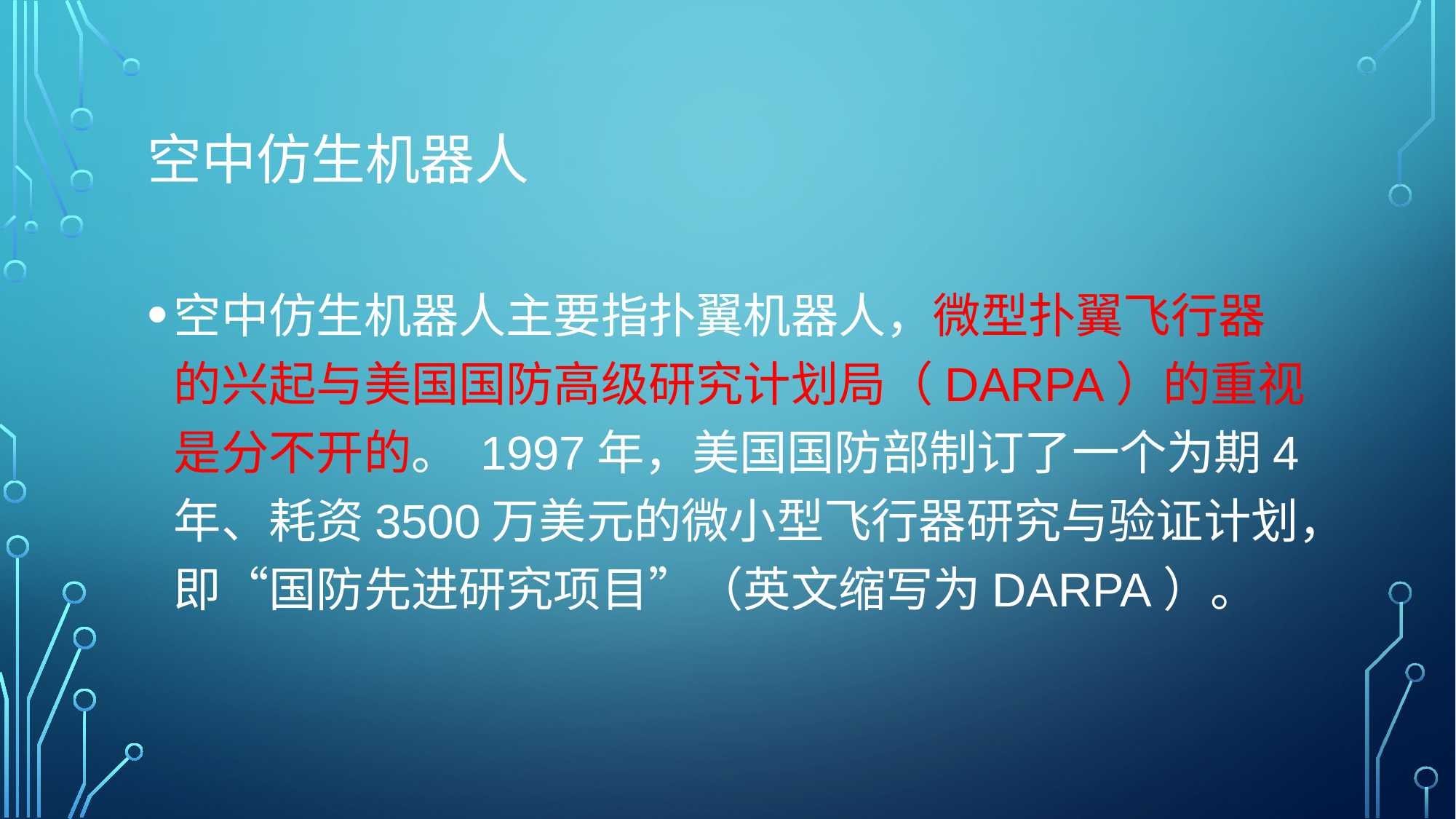

# 空中仿生机器人
空中仿生机器人主要指扑翼机器人，微型扑翼飞行器的兴起与美国国防高级研究计划局（DARPA）的重视是分不开的。 1997年，美国国防部制订了一个为期4年、耗资3500万美元的微小型飞行器研究与验证计划，即“国防先进研究项目”（英文缩写为DARPA）。